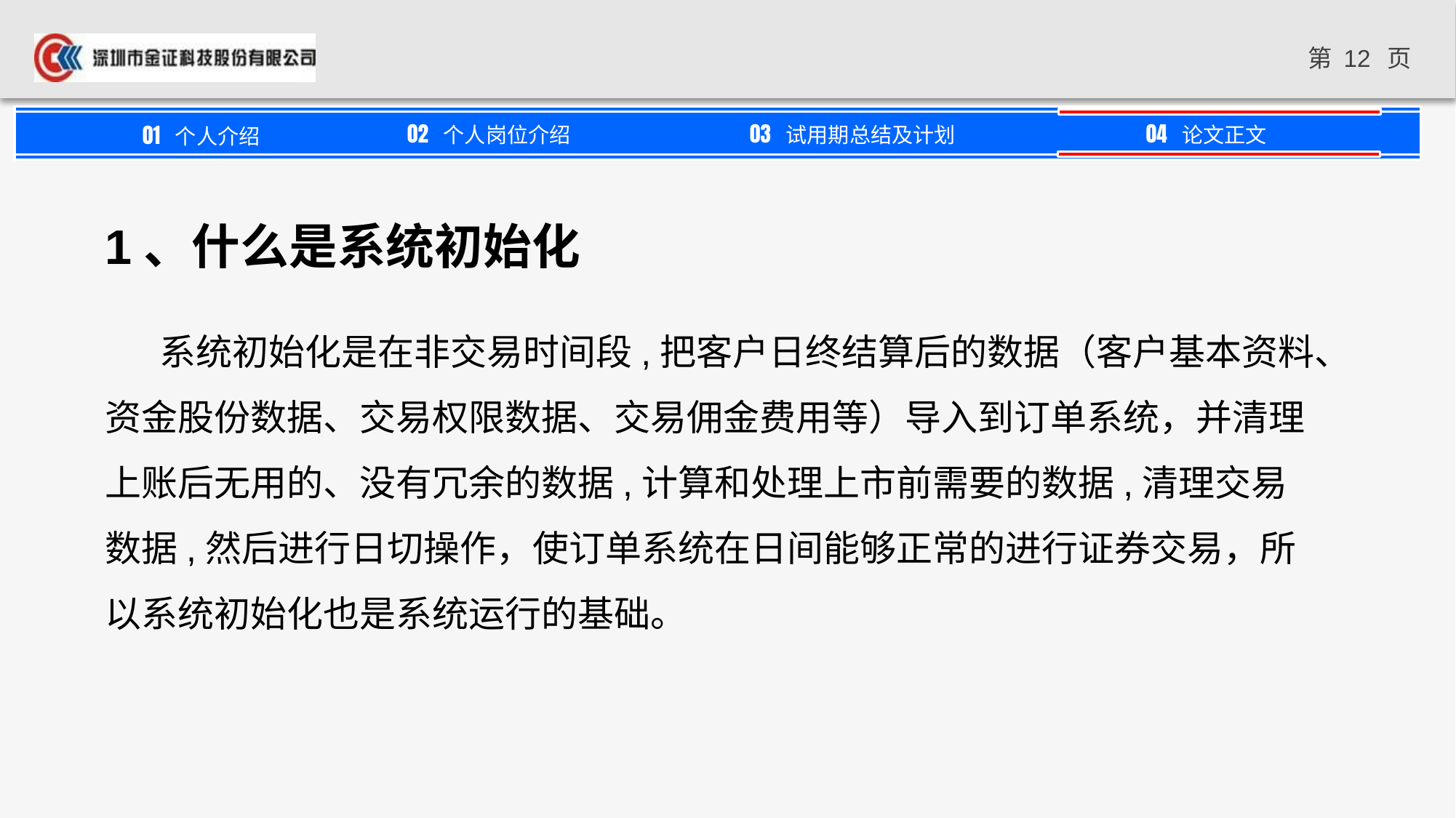

1、什么是系统初始化

系统初始化是在非交易时间段,把客户日终结算后的数据（客户基本资料、资金股份数据、交易权限数据、交易佣金费用等）导入到订单系统，并清理上账后无用的、没有冗余的数据,计算和处理上市前需要的数据,清理交易数据,然后进行日切操作，使订单系统在日间能够正常的进行证券交易，所以系统初始化也是系统运行的基础。